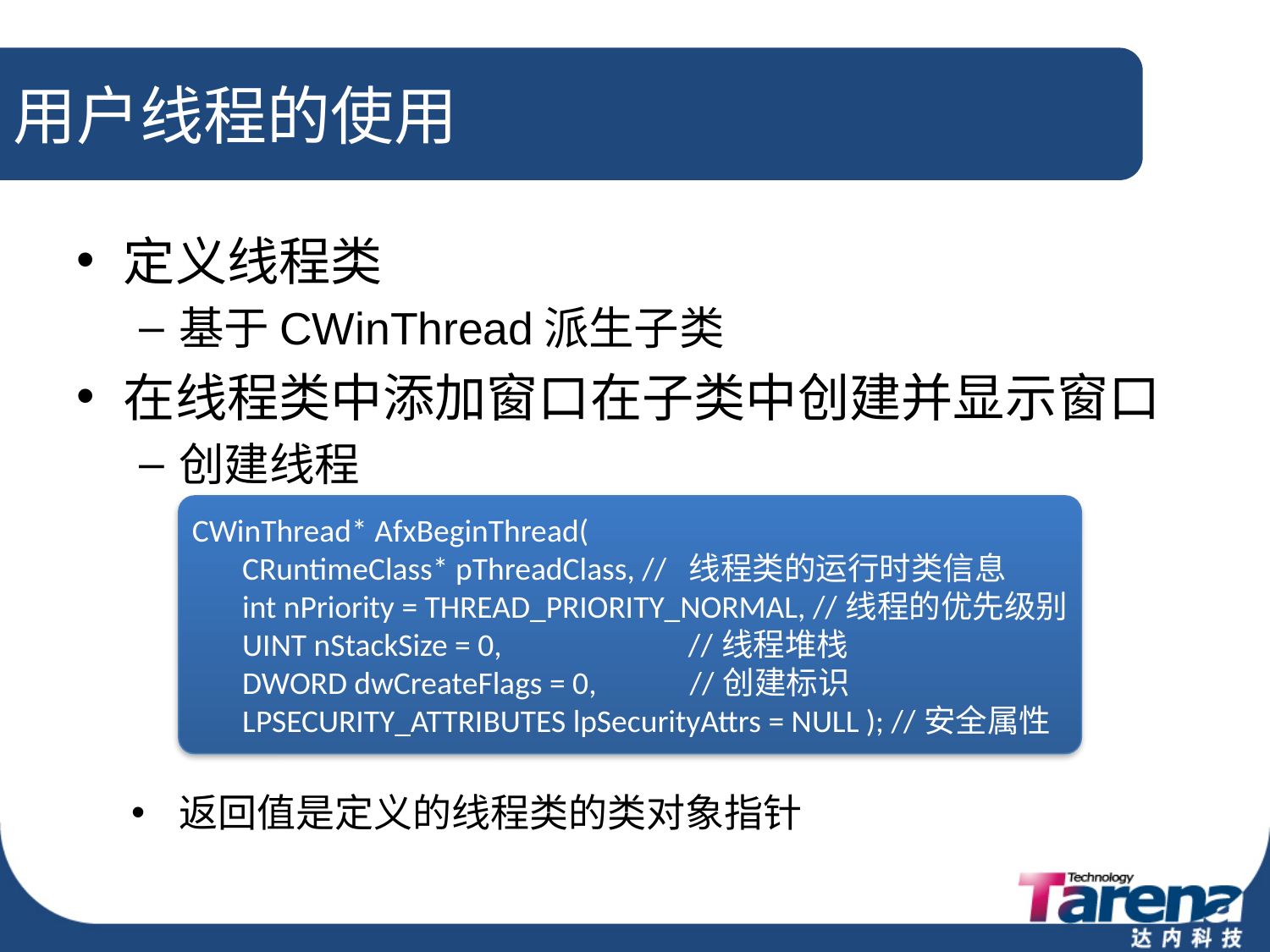

# 用户线程的使用
定义线程类
基于CWinThread派生子类
在线程类中添加窗口在子类中创建并显示窗口
创建线程

返回值是定义的线程类的类对象指针

CWinThread* AfxBeginThread(
       CRuntimeClass* pThreadClass, //  线程类的运行时类信息
       int nPriority = THREAD_PRIORITY_NORMAL, //线程的优先级别
       UINT nStackSize = 0,                          //线程堆栈
       DWORD dwCreateFlags = 0,             //创建标识
       LPSECURITY_ATTRIBUTES lpSecurityAttrs = NULL ); //安全属性